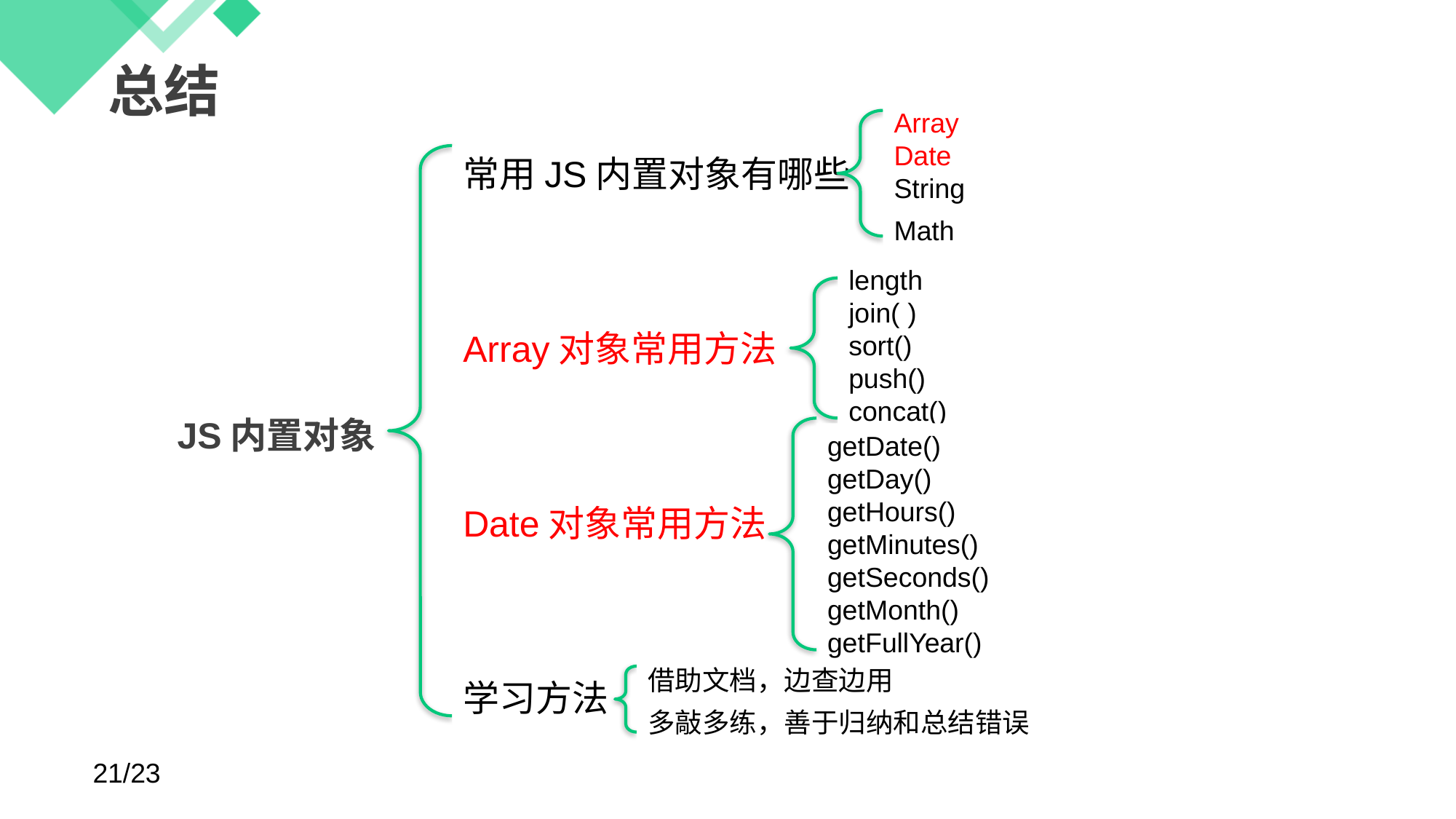

# 总结
Array
Date
String
Math

常用JS内置对象有哪些

Array对象常用方法

Date对象常用方法

学习方法

JS内置对象
length
join( )
sort()
push()
concat()

getDate()
getDay()
getHours()
getMinutes()
getSeconds()
getMonth()
getFullYear()

借助文档，边查边用
多敲多练，善于归纳和总结错误